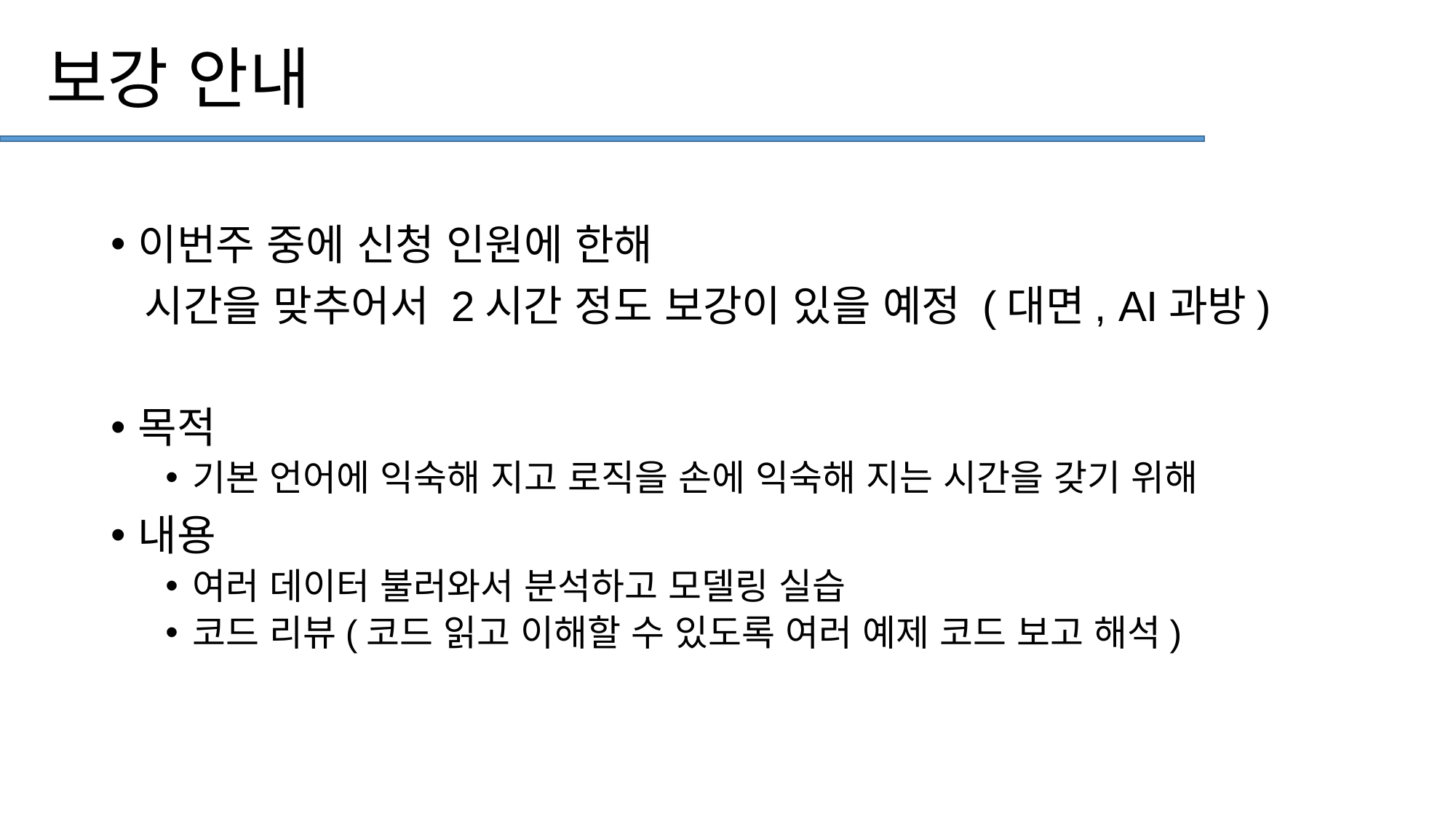

# 보강 안내

이번주 중에 신청 인원에 한해
  시간을 맞추어서 2시간 정도 보강이 있을 예정 (대면, AI과방)

목적
기본 언어에 익숙해 지고 로직을 손에 익숙해 지는 시간을 갖기 위해
내용
여러 데이터 불러와서 분석하고 모델링 실습
코드 리뷰(코드 읽고 이해할 수 있도록 여러 예제 코드 보고 해석)